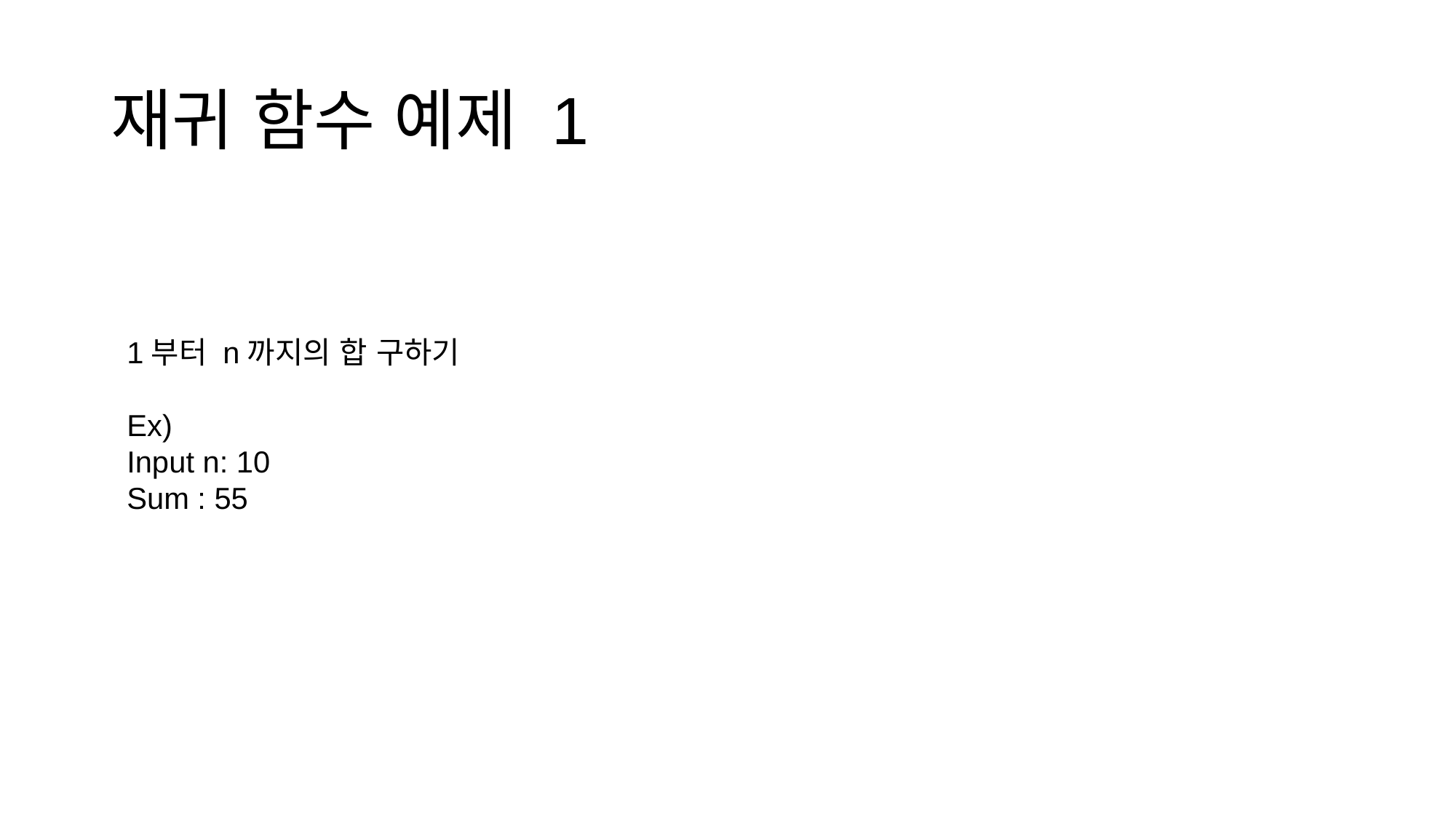

# 재귀 함수 예제 1
1부터 n까지의 합 구하기

Ex)
Input n: 10
Sum : 55